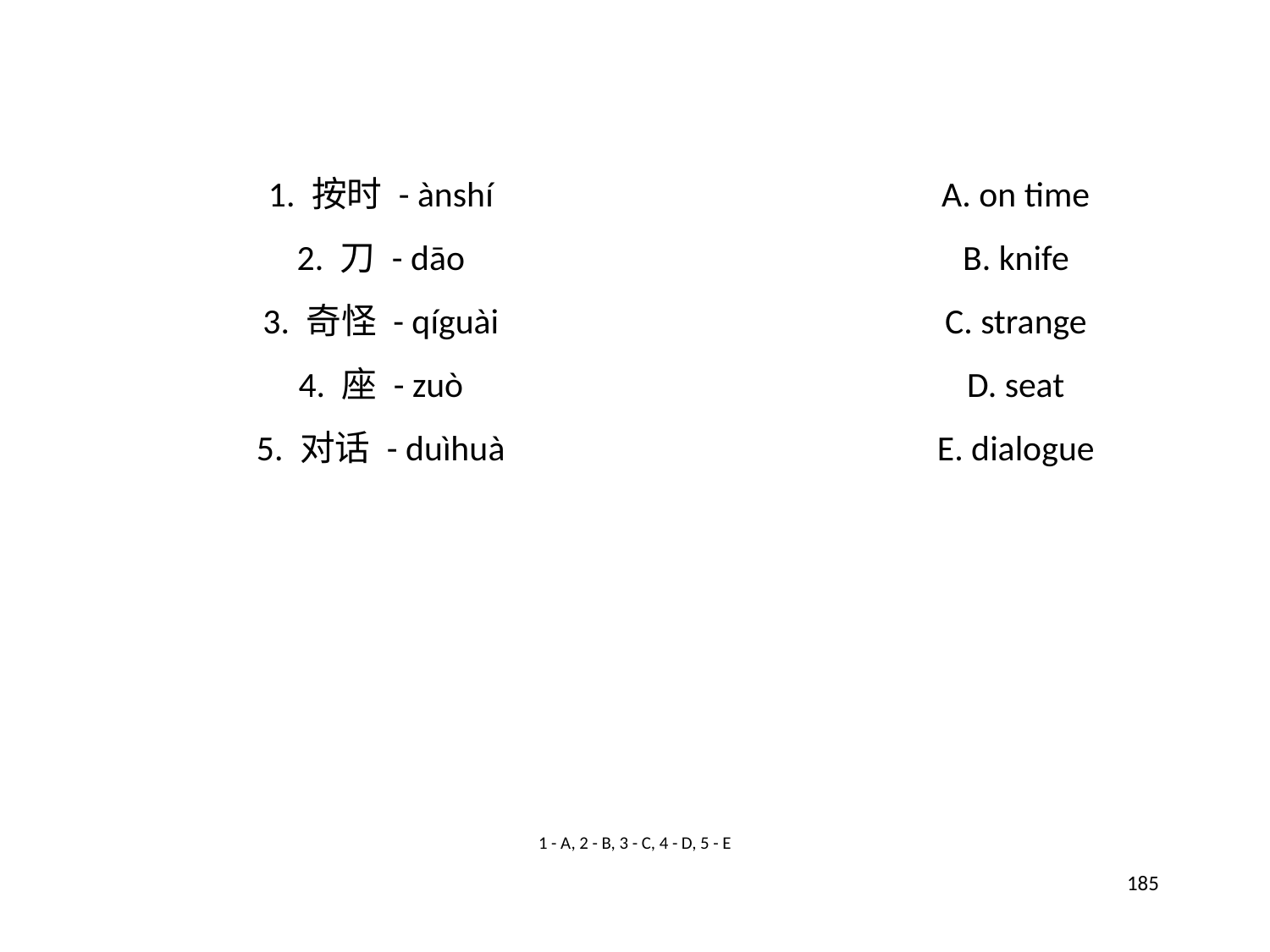

1. 按时 - ànshí

A. on time

2. 刀 - dāo

B. knife

3. 奇怪 - qíguài

C. strange

4. 座 - zuò

D. seat

5. 对话 - duìhuà

E. dialogue
1 - A, 2 - B, 3 - C, 4 - D, 5 - E

185